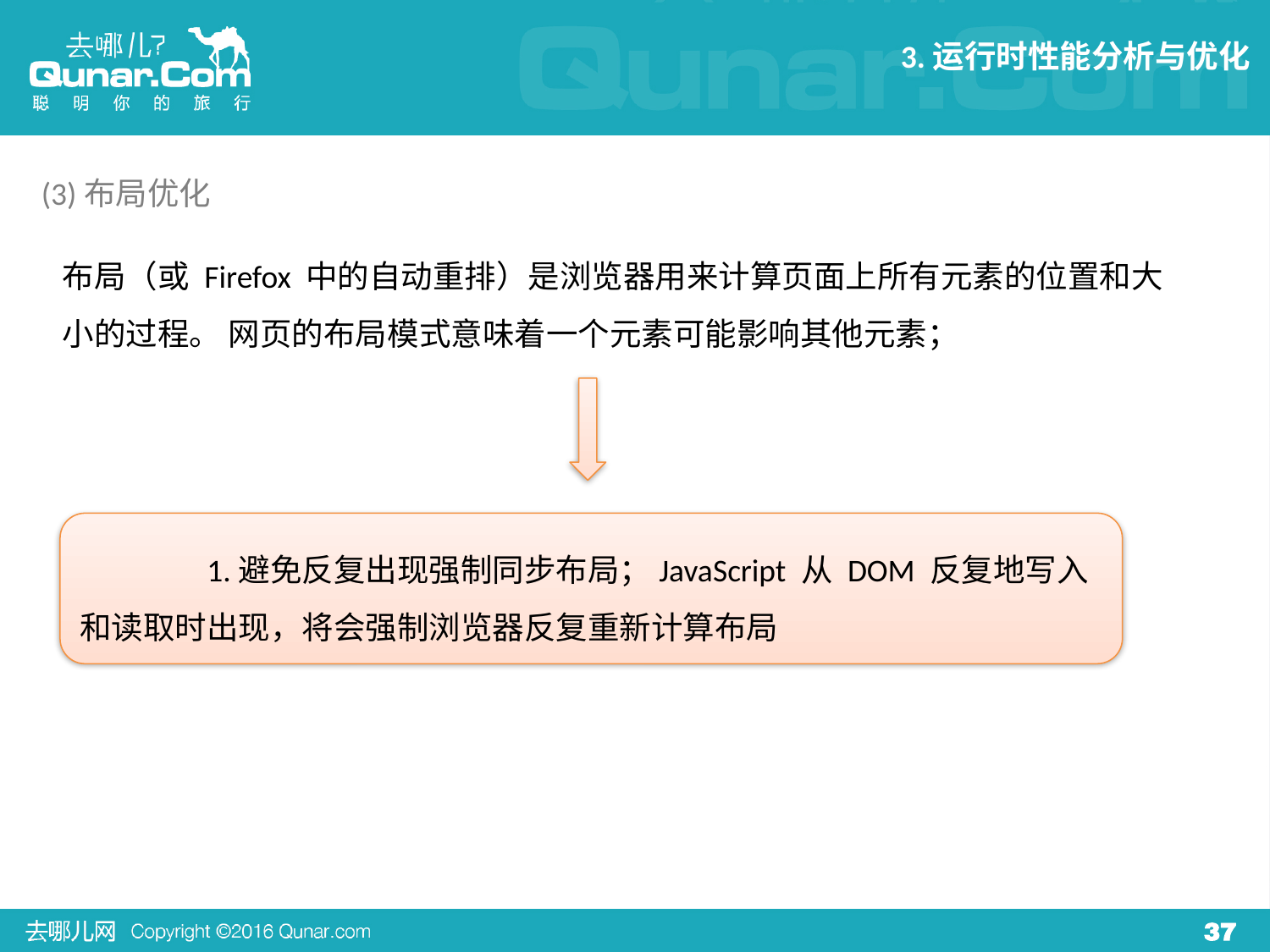

3.运行时性能分析与优化
(3)布局优化
布局（或 Firefox 中的自动重排）是浏览器用来计算页面上所有元素的位置和大小的过程。 网页的布局模式意味着一个元素可能影响其他元素；

	1.避免反复出现强制同步布局；JavaScript 从 DOM 反复地写入和读取时出现，将会强制浏览器反复重新计算布局
37